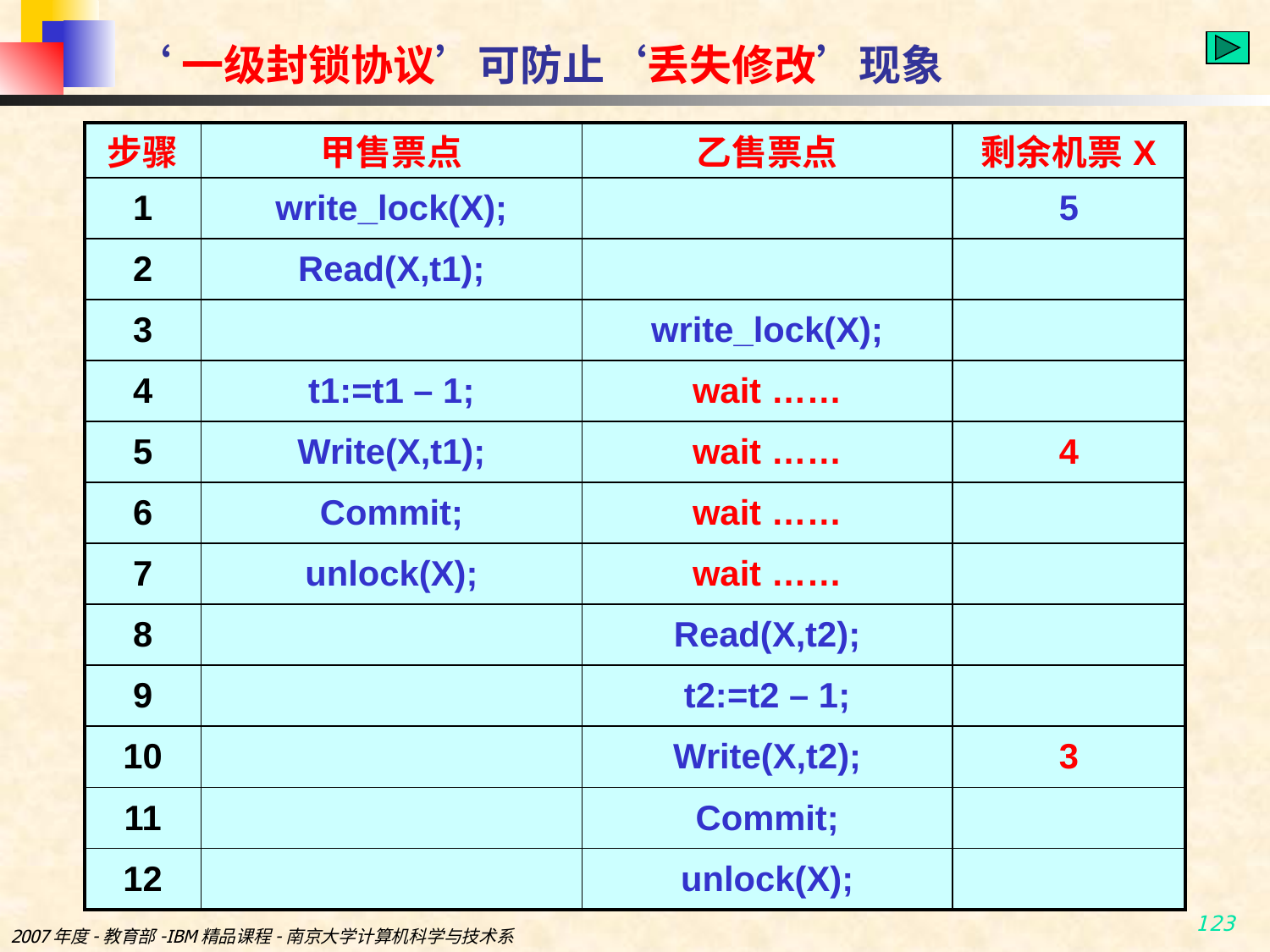

# ‘一级封锁协议’可防止‘丢失修改’现象

| 步骤 | 甲售票点 | 乙售票点 | 剩余机票X |
| --- | --- | --- | --- |
| 1 | write\_lock(X); |  | 5 |
| 2 | Read(X,t1); |  |  |
| 3 |  | write\_lock(X); |  |
| 4 | t1:=t1 – 1; | wait …… |  |
| 5 | Write(X,t1); | wait …… | 4 |
| 6 | Commit; | wait …… |  |
| 7 | unlock(X); | wait …… |  |
| 8 |  | Read(X,t2); |  |
| 9 |  | t2:=t2 – 1; |  |
| 10 |  | Write(X,t2); | 3 |
| 11 |  | Commit; |  |
| 12 |  | unlock(X); |  |
123